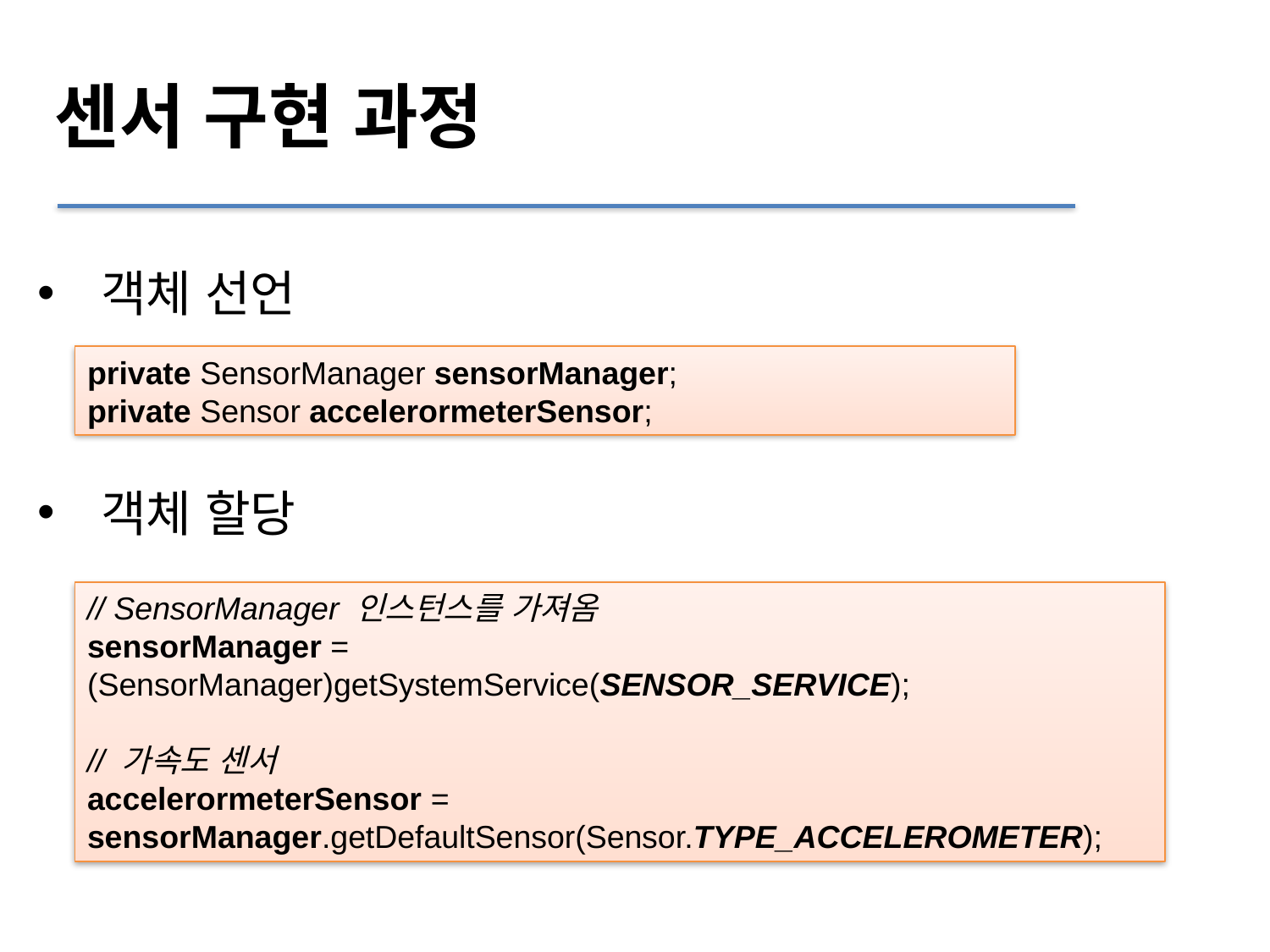

센서 구현 과정
객체 선언

객체 할당

private SensorManager sensorManager;
private Sensor accelerormeterSensor;
// SensorManager 인스턴스를 가져옴
sensorManager = (SensorManager)getSystemService(SENSOR_SERVICE);
// 가속도 센서
accelerormeterSensor = sensorManager.getDefaultSensor(Sensor.TYPE_ACCELEROMETER);